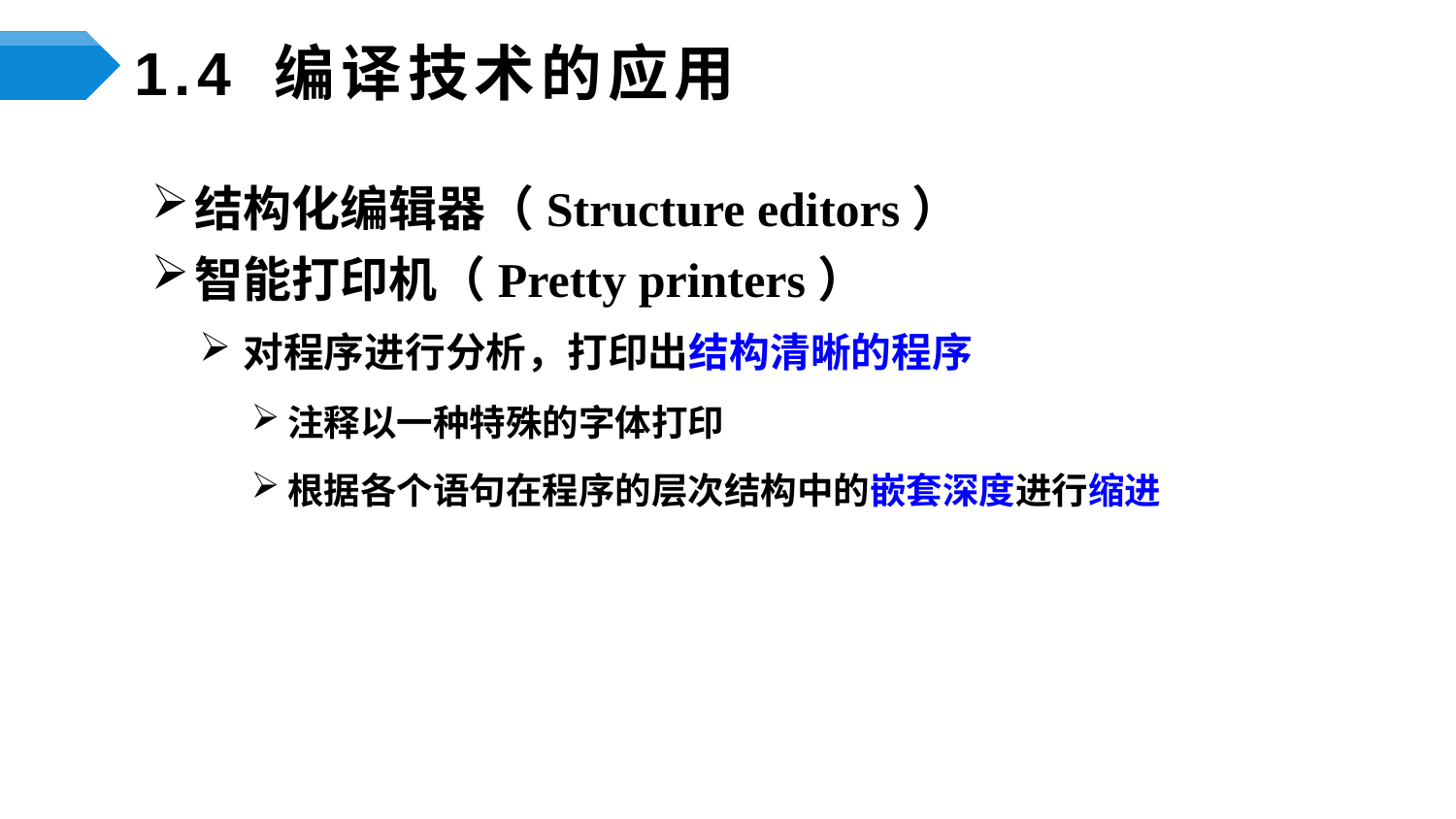

# 1.4 编译技术的应用
结构化编辑器（Structure editors）
智能打印机（Pretty printers）
对程序进行分析，打印出结构清晰的程序
注释以一种特殊的字体打印
根据各个语句在程序的层次结构中的嵌套深度进行缩进